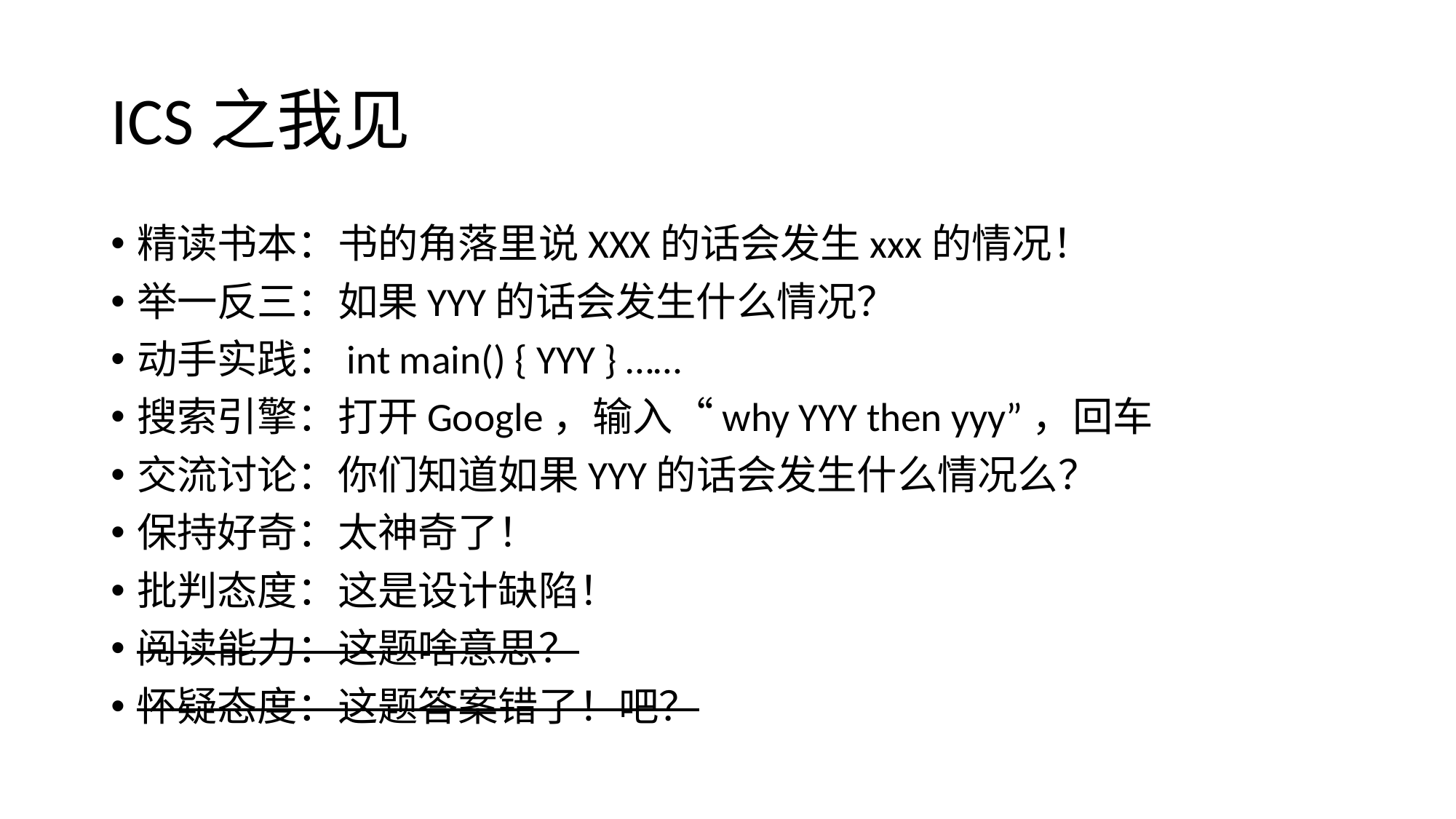

# ICS之我见
精读书本：书的角落里说XXX的话会发生xxx的情况！
举一反三：如果YYY的话会发生什么情况？
动手实践：int main() { YYY } ……
搜索引擎：打开Google，输入“why YYY then yyy”，回车
交流讨论：你们知道如果YYY的话会发生什么情况么？
保持好奇：太神奇了！
批判态度：这是设计缺陷！
阅读能力：这题啥意思？
怀疑态度：这题答案错了！吧？